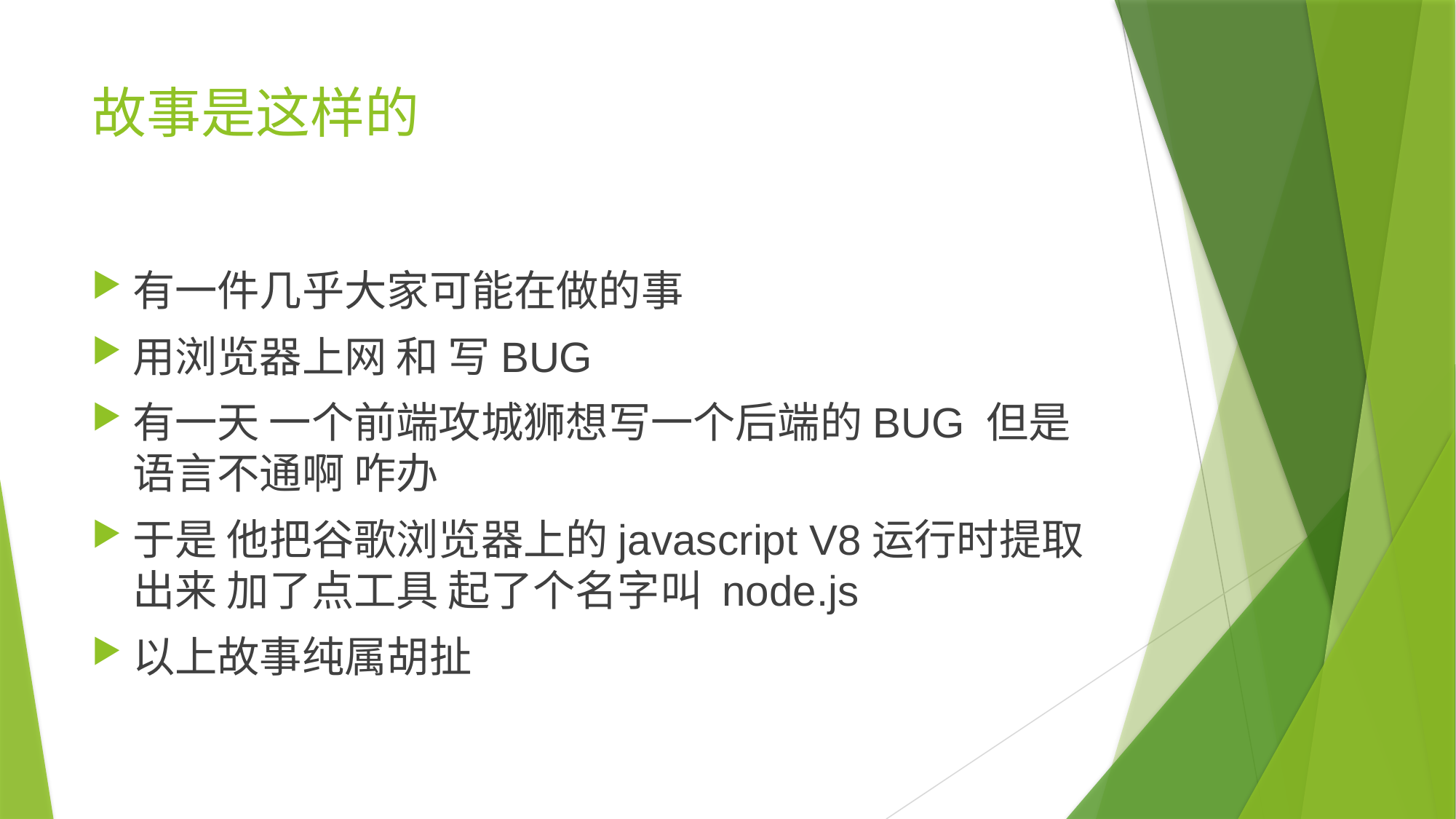

# 故事是这样的
有一件几乎大家可能在做的事
用浏览器上网 和 写BUG
有一天 一个前端攻城狮想写一个后端的BUG 但是语言不通啊 咋办
于是 他把谷歌浏览器上的javascript V8运行时提取出来 加了点工具 起了个名字叫 node.js
以上故事纯属胡扯